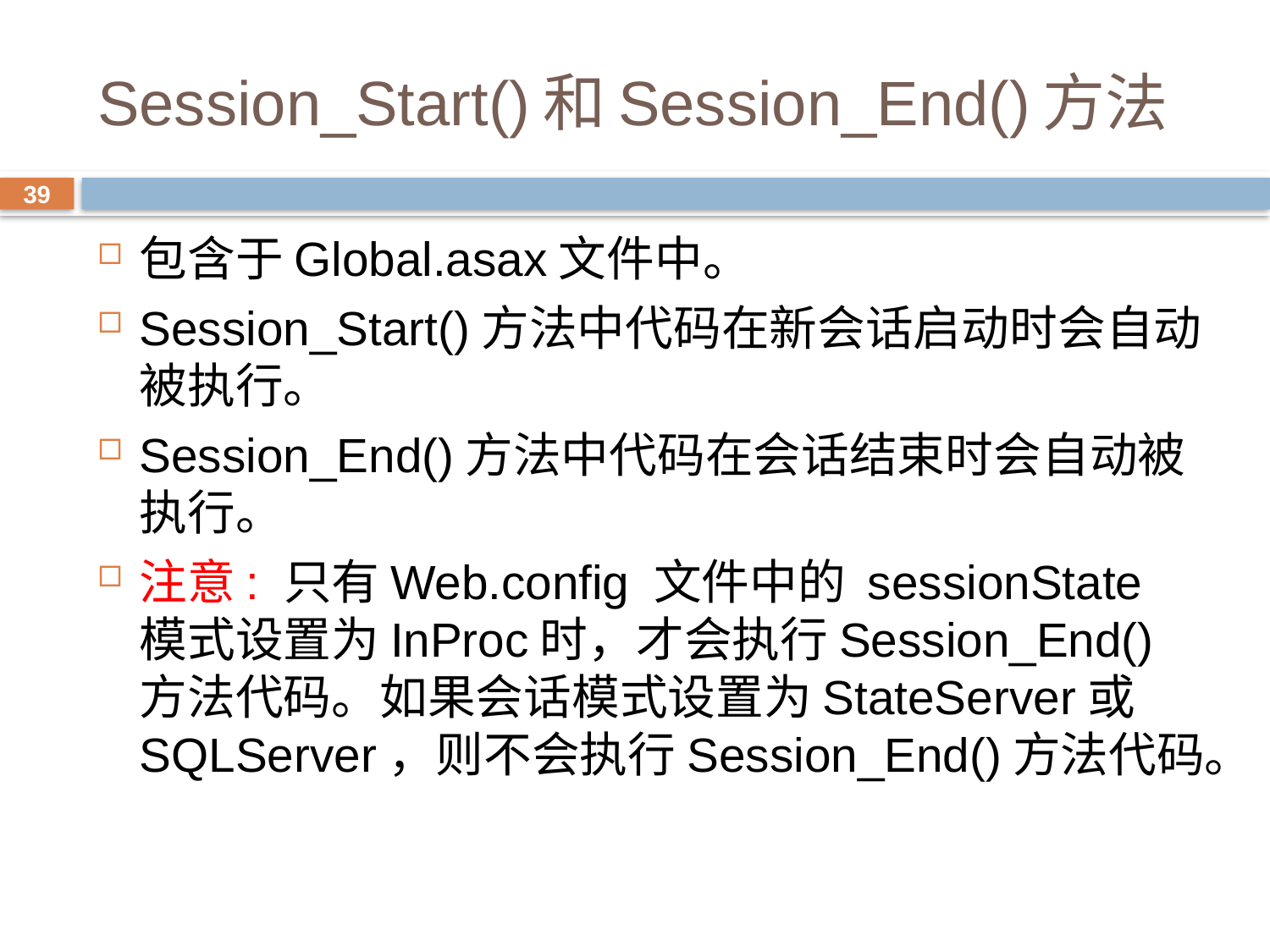

# Session_Start()和Session_End()方法
39
包含于Global.asax文件中。
Session_Start()方法中代码在新会话启动时会自动被执行。
Session_End()方法中代码在会话结束时会自动被执行。
注意: 只有Web.config 文件中的 sessionState 模式设置为InProc时，才会执行Session_End()方法代码。如果会话模式设置为StateServer或SQLServer，则不会执行Session_End()方法代码。